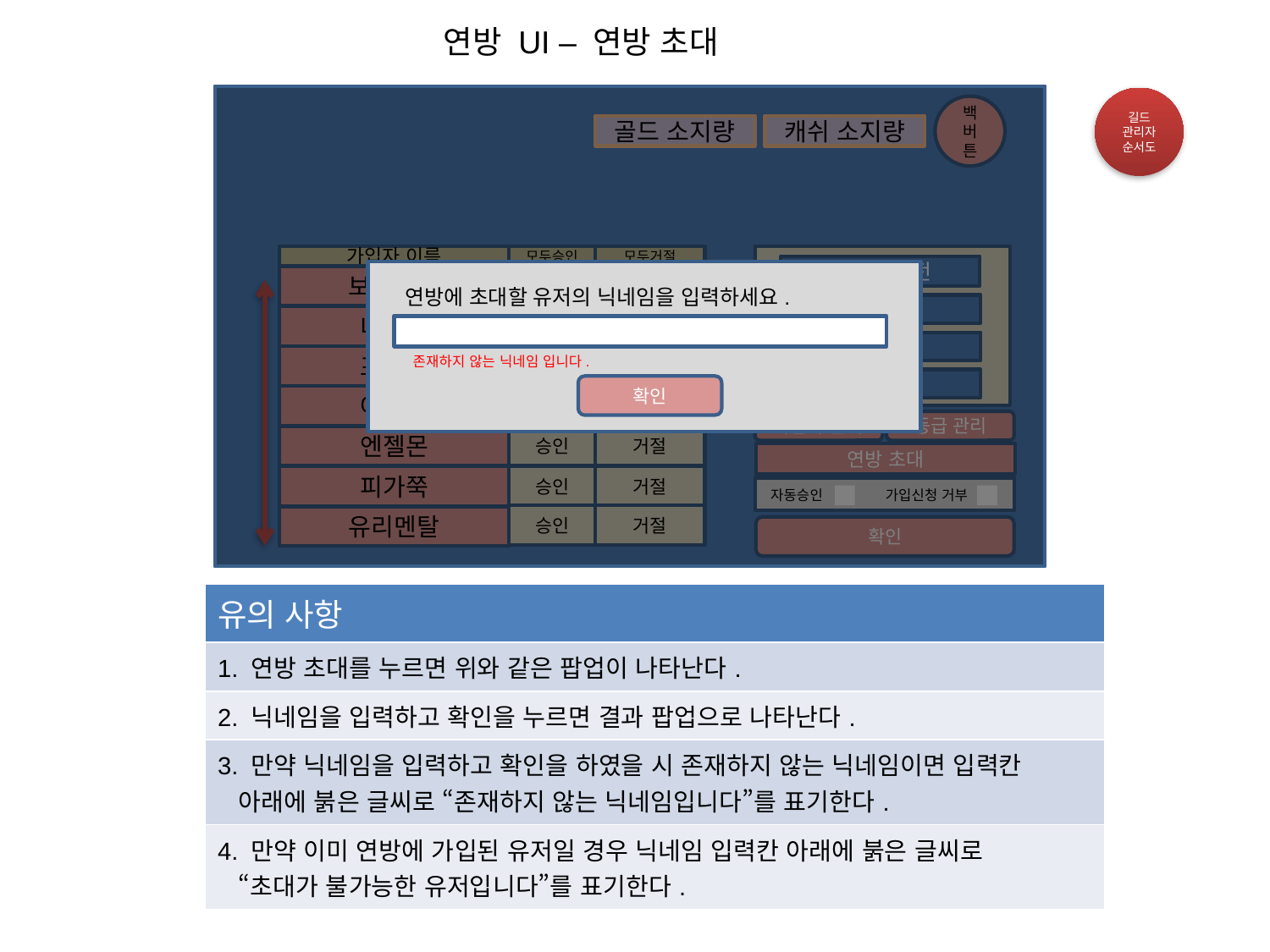

연방 UI – 연방 초대

백버튼
골드 소지량
캐쉬 소지량
가입자 이름
모두승인
모두거절
보노보노
승인
거절
너부리
승인
거절
승인
거절
포로리
아구몬
승인
거절
등급 관리
승인
거절
엔젤몬
승인
거절
피가쭉
승인
거절
유리멘탈
확인

불타는 성전
설립자
레이드 포인트
가입자 수

길드 관리자 순서도

연방에 초대할 유저의 닉네임을 입력하세요.

존재하지 않는 닉네임 입니다.
확인
가입자 관리
연방 초대

자동승인
가입신청 거부

| 유의 사항 |
| --- |
| 1. 연방 초대를 누르면 위와 같은 팝업이 나타난다. |
| 2. 닉네임을 입력하고 확인을 누르면 결과 팝업으로 나타난다. |
| 3. 만약 닉네임을 입력하고 확인을 하였을 시 존재하지 않는 닉네임이면 입력칸 아래에 붉은 글씨로 “존재하지 않는 닉네임입니다”를 표기한다. |
| 4. 만약 이미 연방에 가입된 유저일 경우 닉네임 입력칸 아래에 붉은 글씨로 “초대가 불가능한 유저입니다”를 표기한다. |